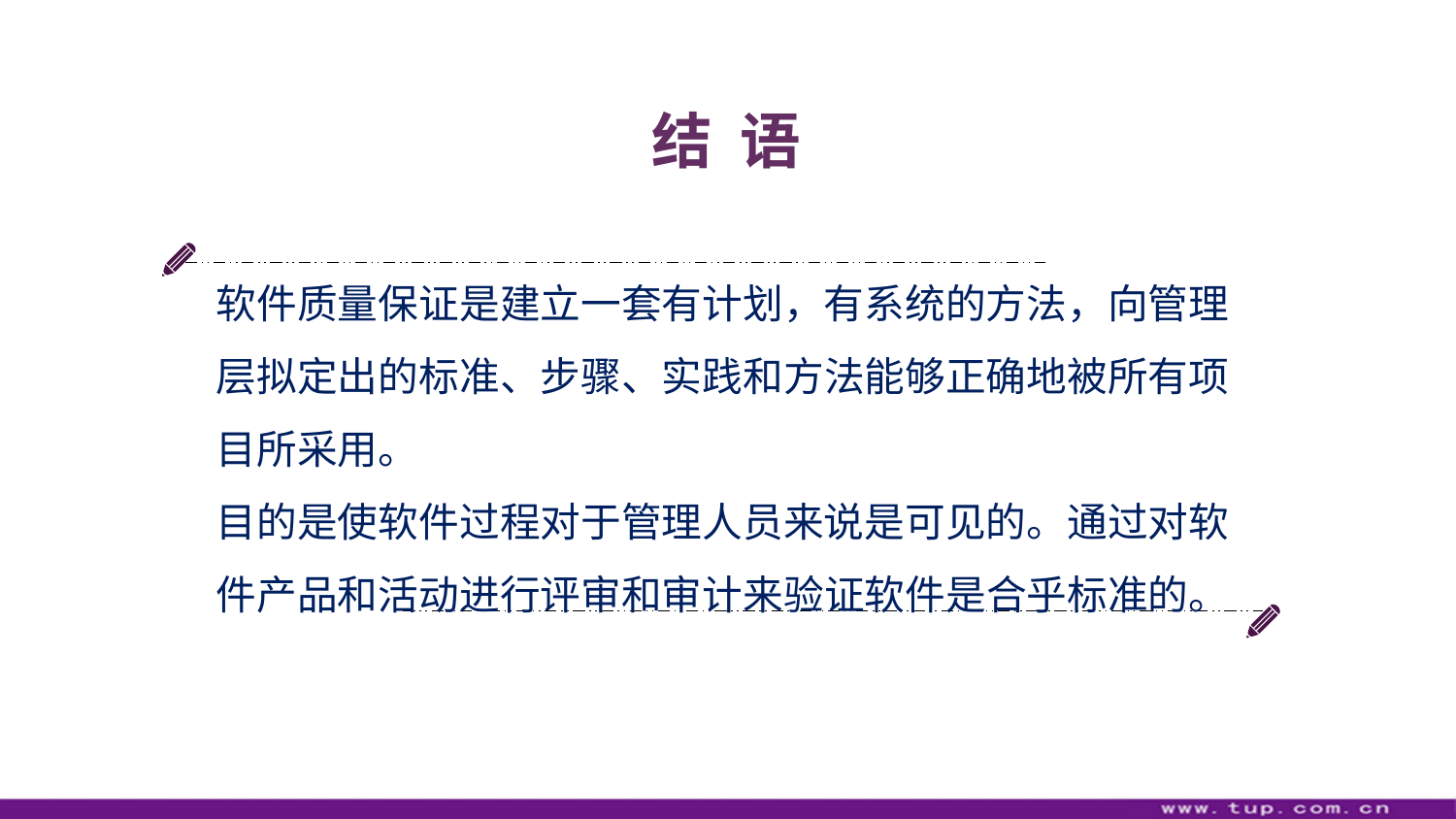

结  语

软件质量保证是建立一套有计划，有系统的方法，向管理层拟定出的标准、步骤、实践和方法能够正确地被所有项目所采用。
目的是使软件过程对于管理人员来说是可见的。通过对软件产品和活动进行评审和审计来验证软件是合乎标准的。